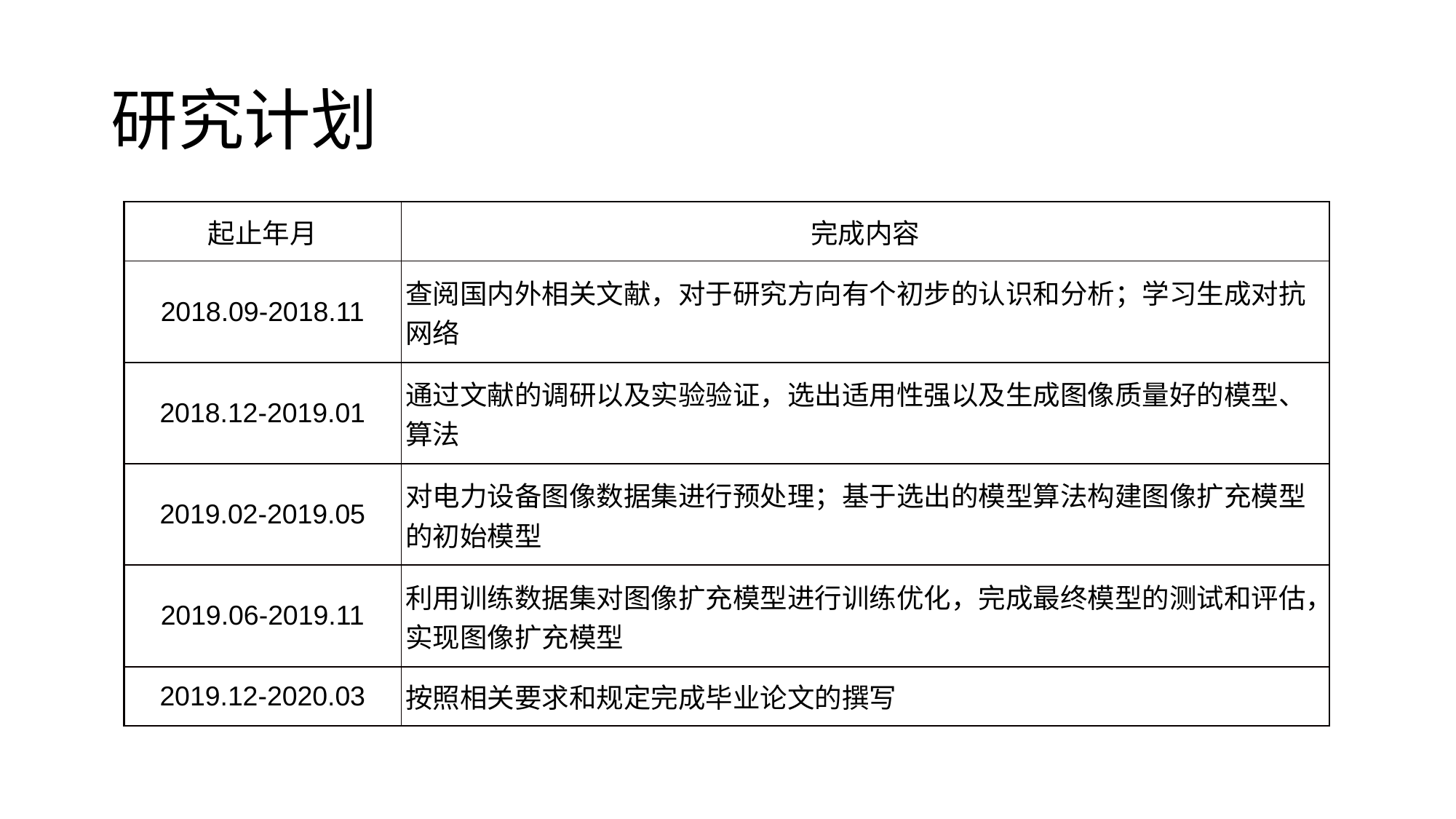

# 研究计划

| 起止年月 | 完成内容 |
| --- | --- |
| 2018.09-2018.11 | 查阅国内外相关文献，对于研究方向有个初步的认识和分析；学习生成对抗网络 |
| 2018.12-2019.01 | 通过文献的调研以及实验验证，选出适用性强以及生成图像质量好的模型、算法 |
| 2019.02-2019.05 | 对电力设备图像数据集进行预处理；基于选出的模型算法构建图像扩充模型的初始模型 |
| 2019.06-2019.11 | 利用训练数据集对图像扩充模型进行训练优化，完成最终模型的测试和评估，实现图像扩充模型 |
| 2019.12-2020.03 | 按照相关要求和规定完成毕业论文的撰写 |